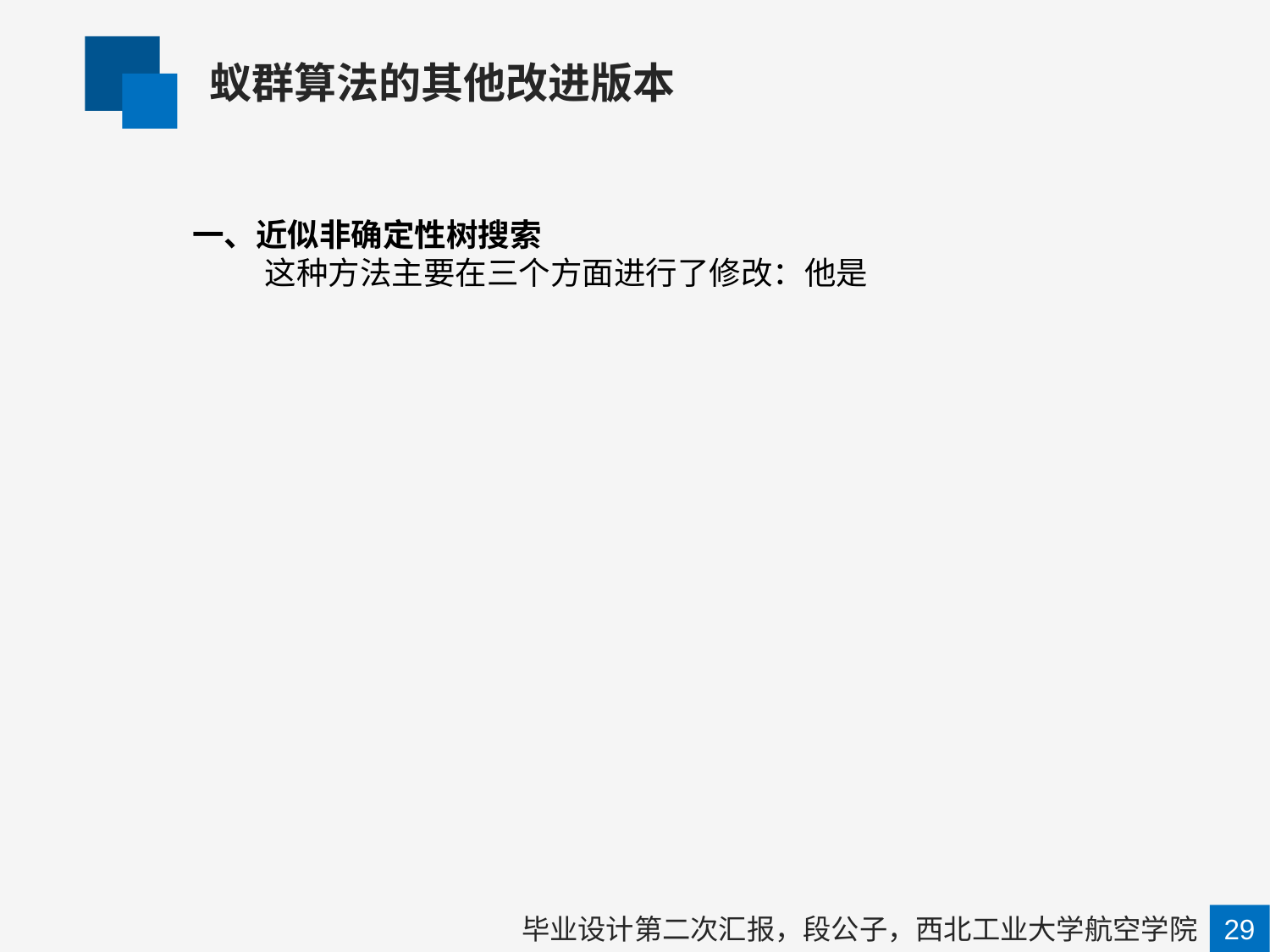

蚁群算法的其他改进版本
一、近似非确定性树搜索
         这种方法主要在三个方面进行了修改：他是
毕业设计第二次汇报，段公子，西北工业大学航空学院
29